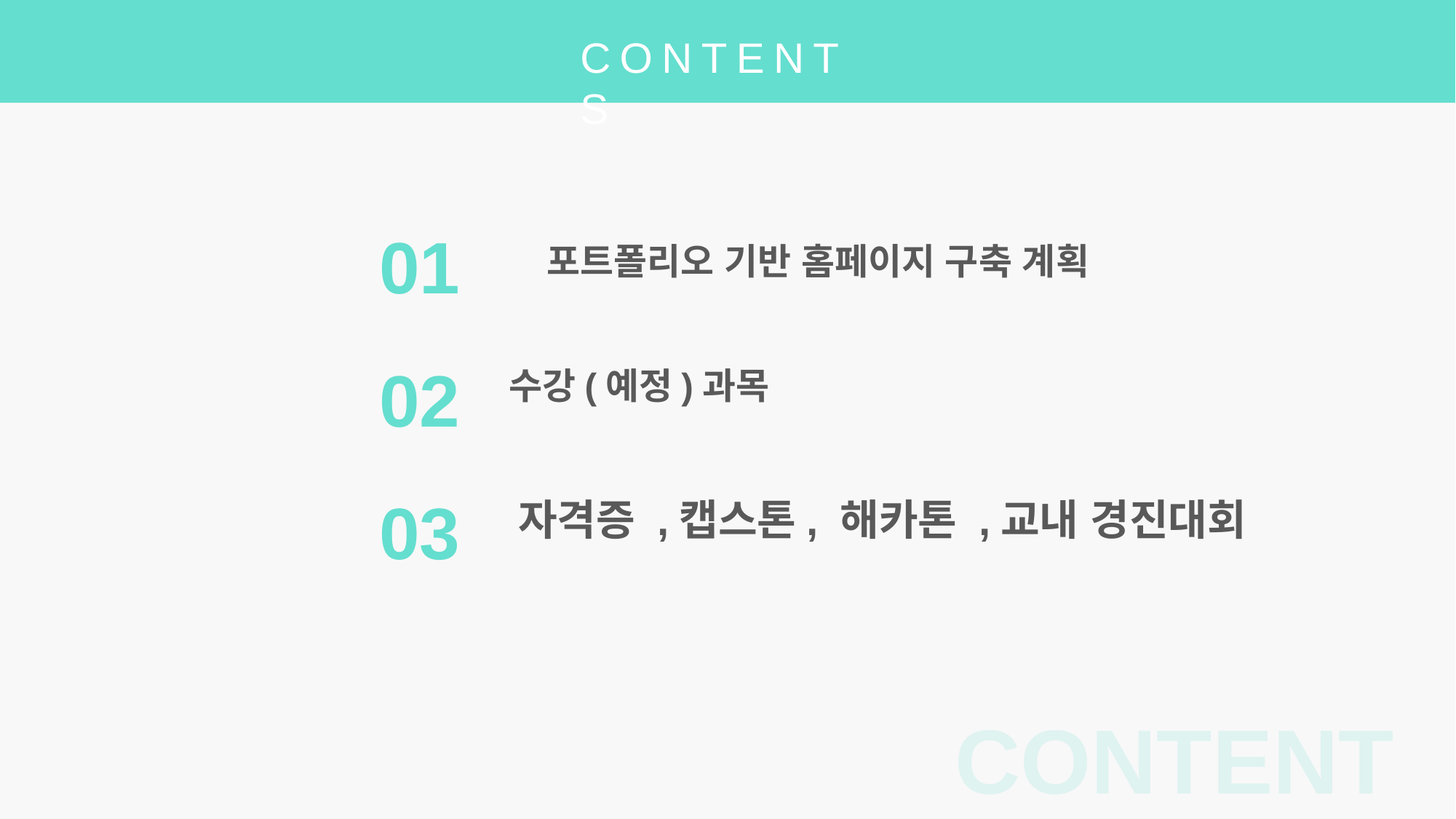

CONTENTS
01

02

포트폴리오 기반 홈페이지 구축 계획

수강(예정)과목
03
자격증 ,캡스톤, 해카톤 ,교내 경진대회
CONTENTS